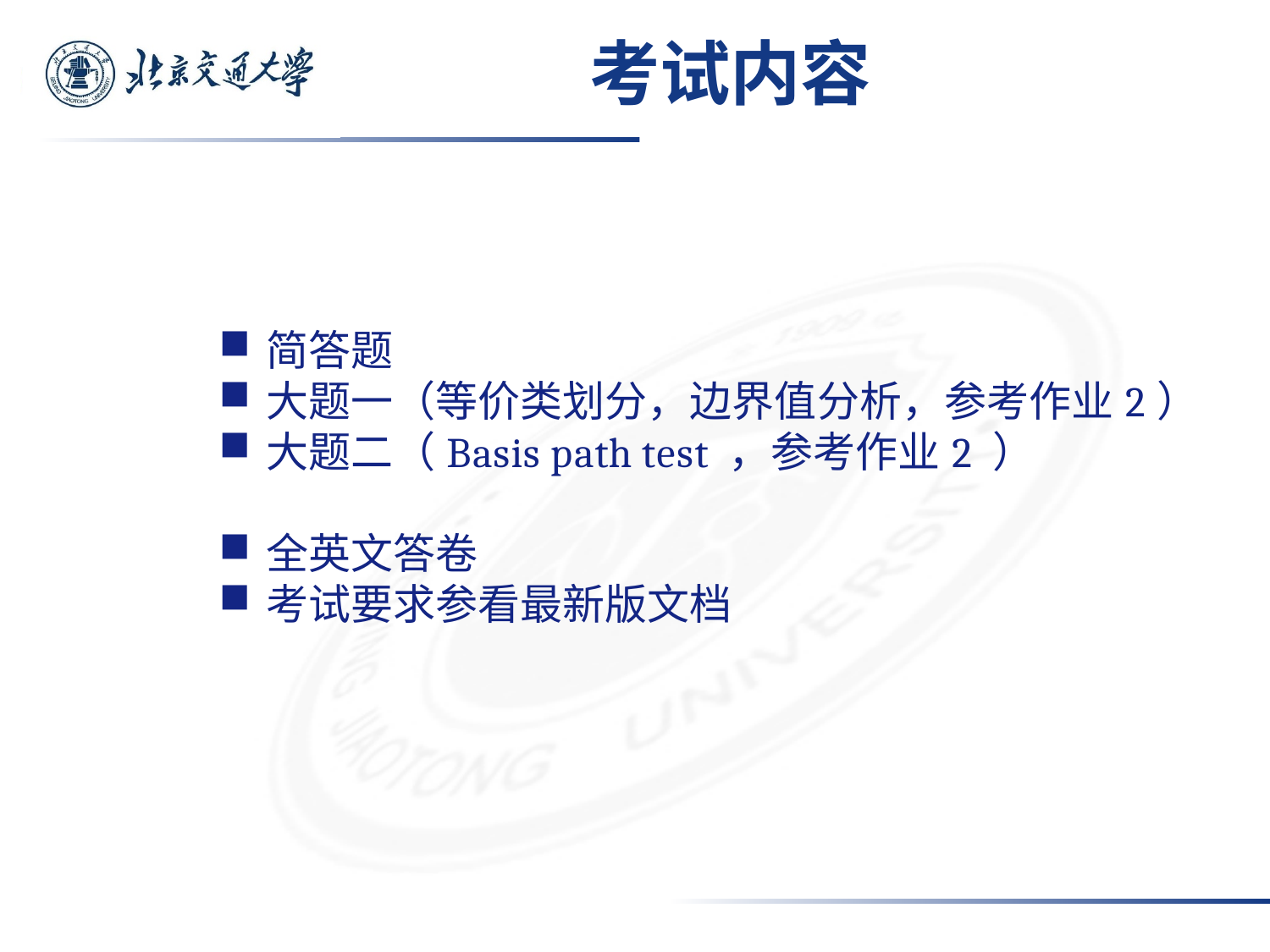

# 考试内容
简答题
大题一（等价类划分，边界值分析，参考作业2）
大题二（Basis path test ，参考作业2 ）

全英文答卷
考试要求参看最新版文档